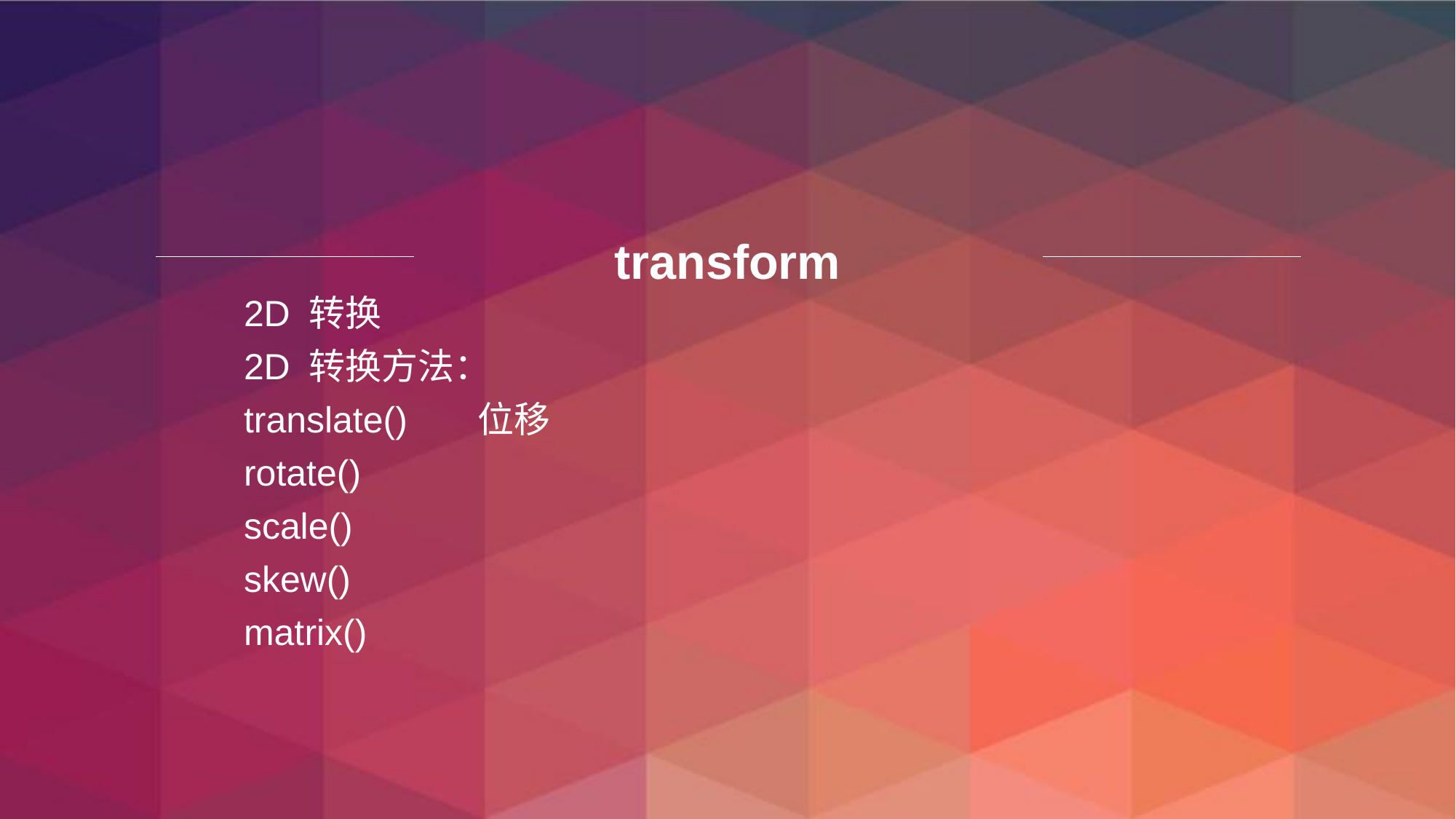

# transform
2D 转换

2D 转换方法：

translate()      位移

rotate()

scale()

skew()

matrix()